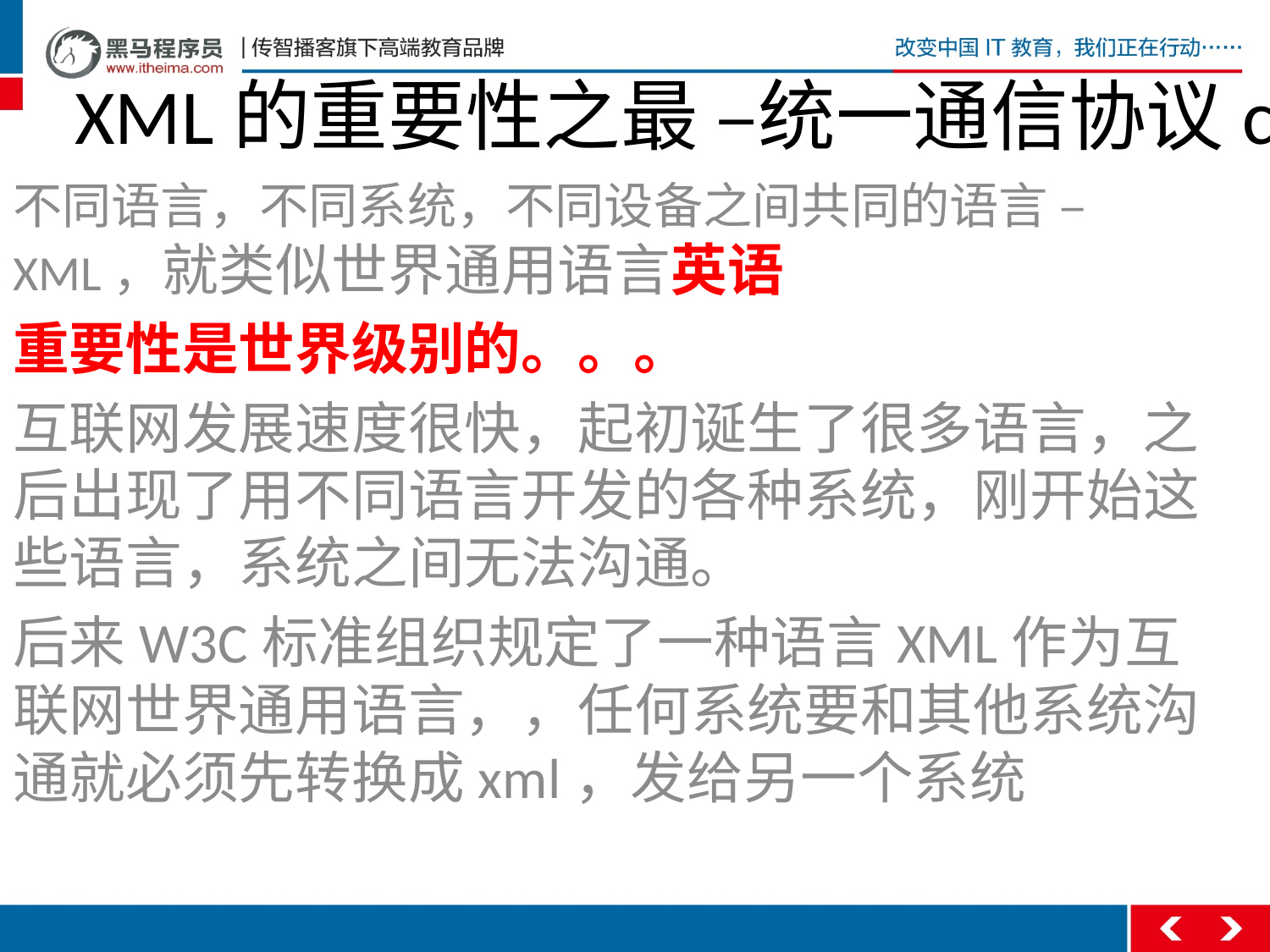

# XML的重要性之最 –统一通信协议c
不同语言，不同系统，不同设备之间共同的语言 – XML，就类似世界通用语言英语
重要性是世界级别的。。。
互联网发展速度很快，起初诞生了很多语言，之后出现了用不同语言开发的各种系统，刚开始这些语言，系统之间无法沟通。
后来W3C标准组织规定了一种语言XML作为互联网世界通用语言，，任何系统要和其他系统沟通就必须先转换成xml，发给另一个系统
107